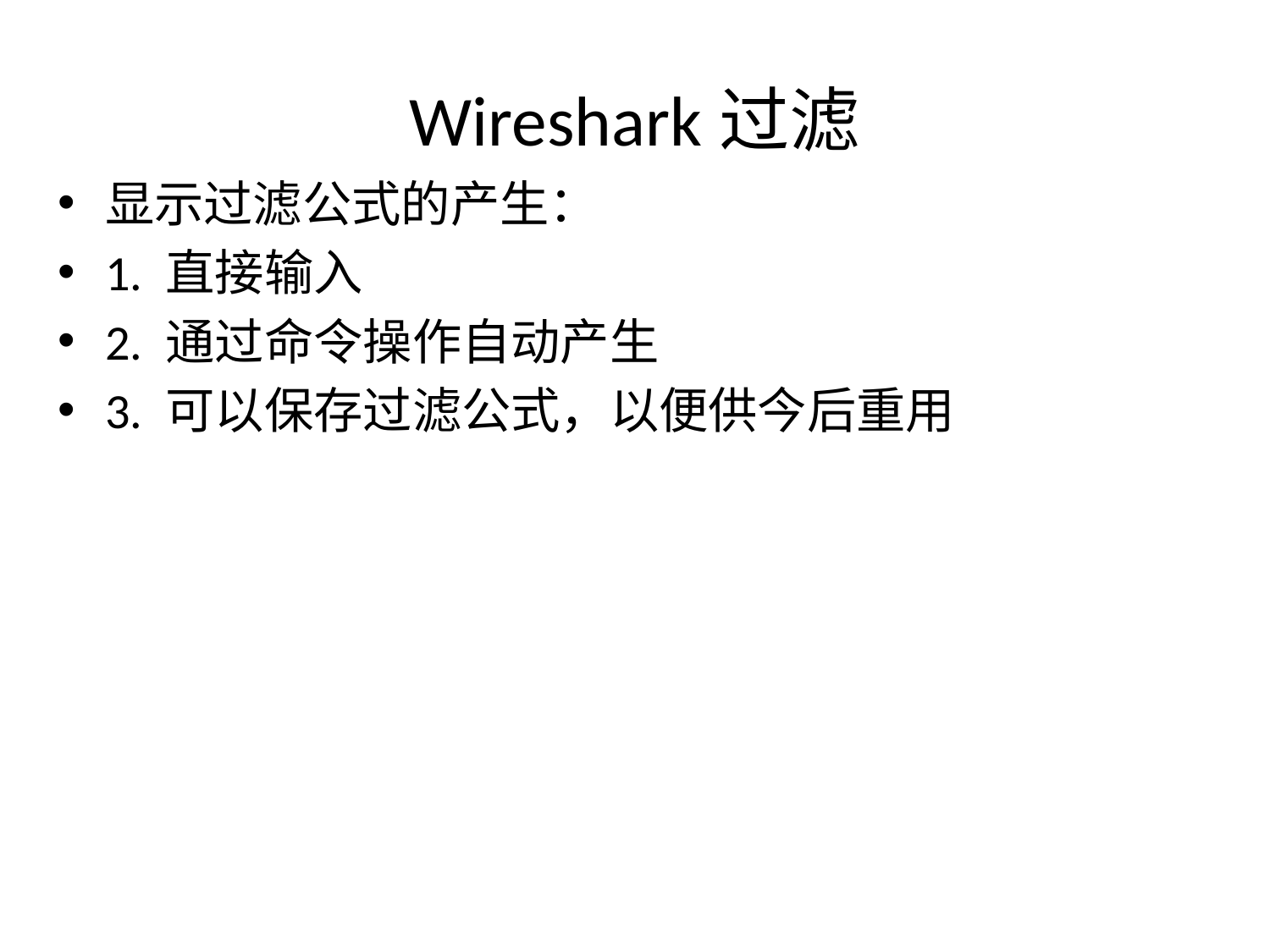

# Wireshark过滤
显示过滤公式的产生：
1. 直接输入
2. 通过命令操作自动产生
3. 可以保存过滤公式，以便供今后重用